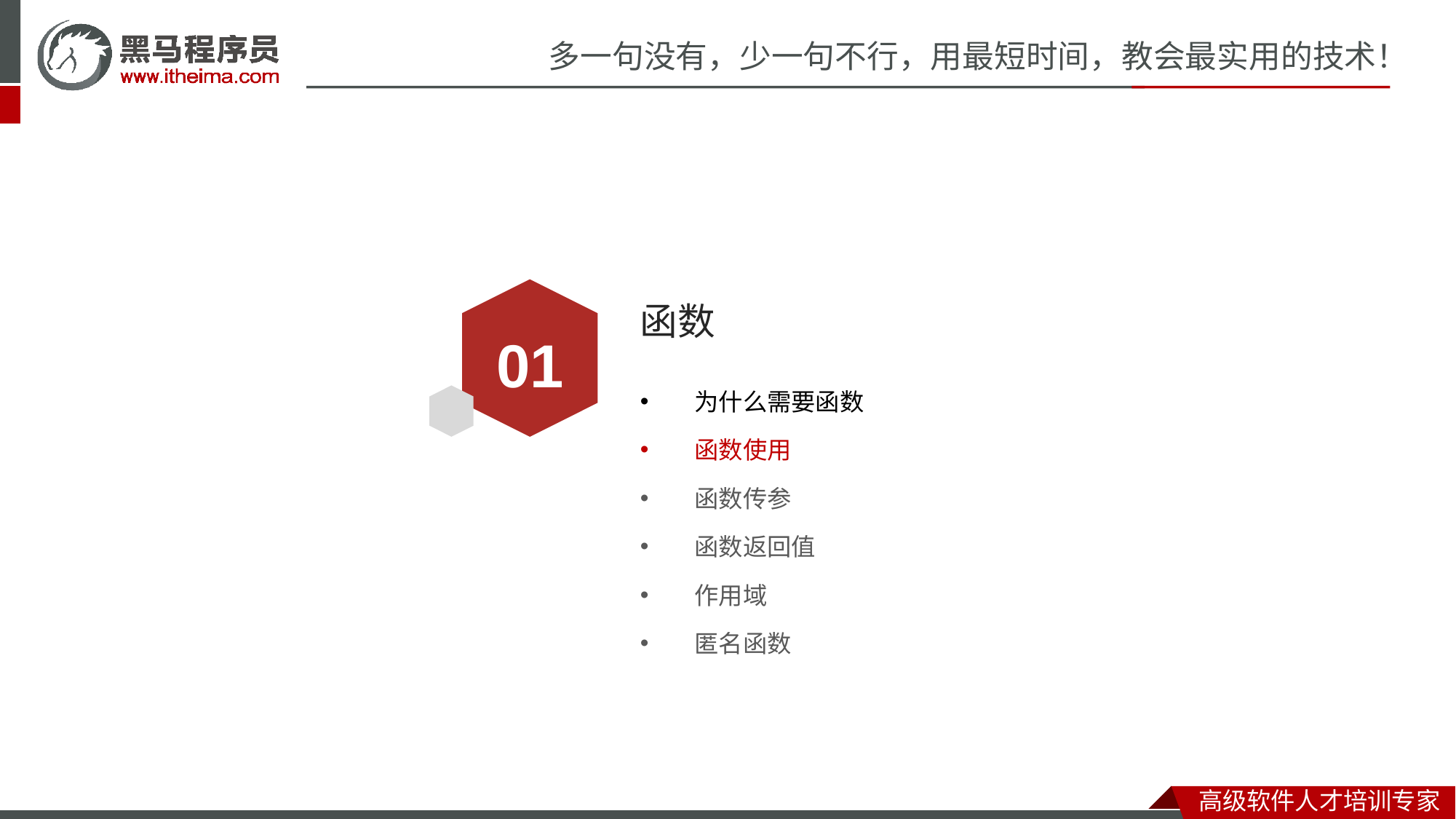

# 函数
01
为什么需要函数
函数使用
函数传参
函数返回值
作用域
匿名函数